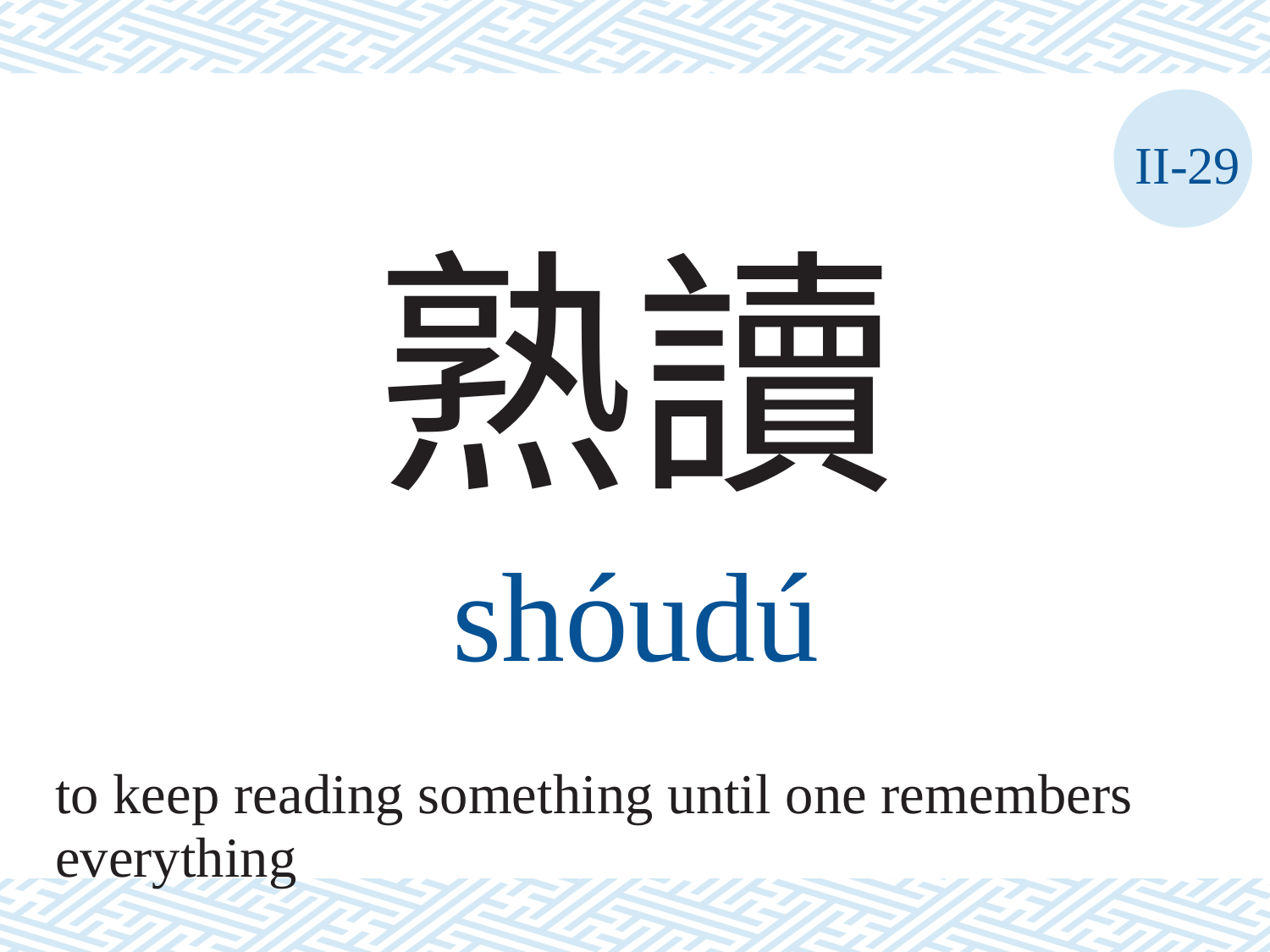

II-29
熟讀
shóudú
to keep reading something until one remembers
everything